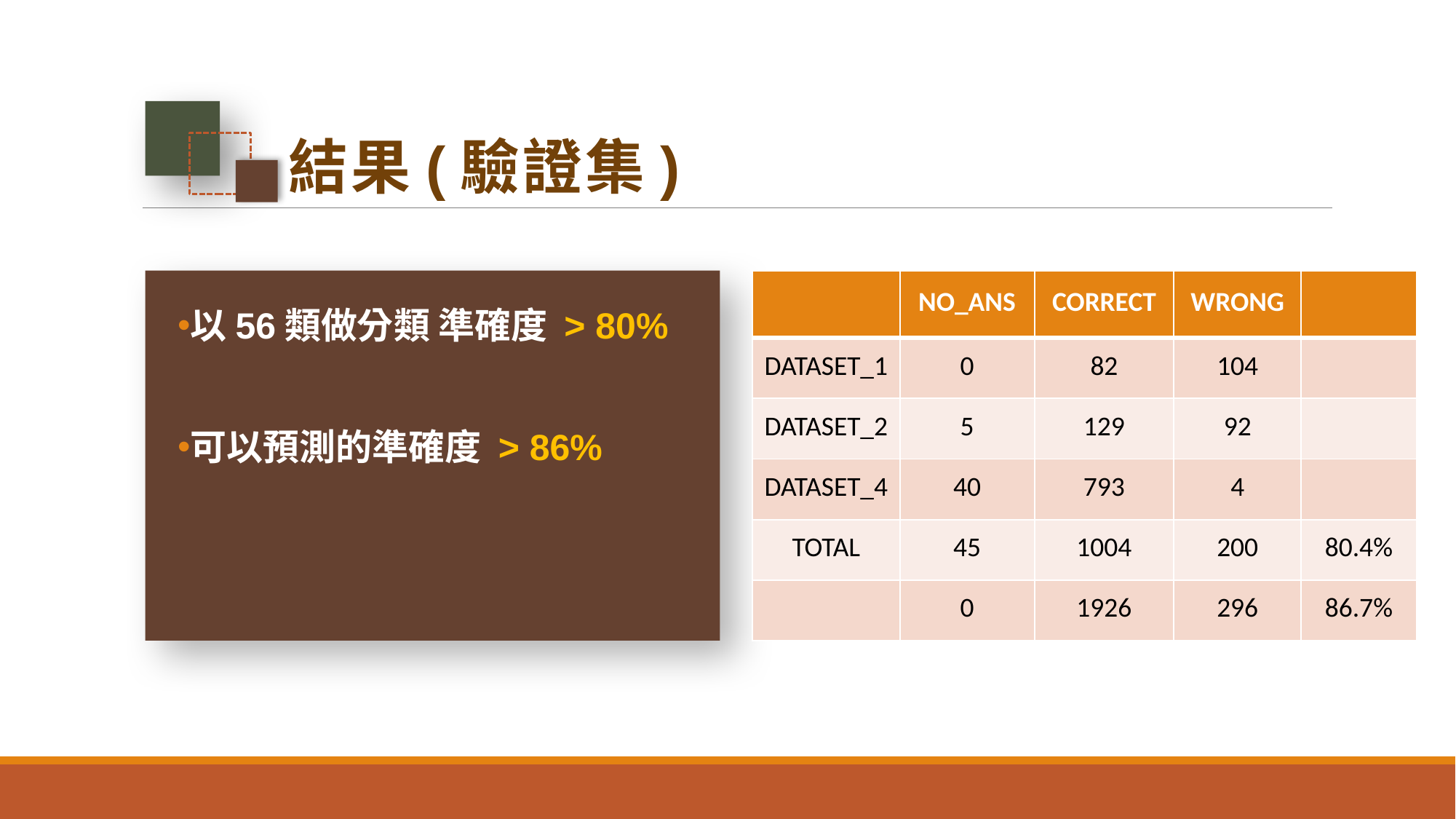

結果(驗證集)

|  | NO\_ANS | CORRECT | WRONG |  |
| --- | --- | --- | --- | --- |
| DATASET\_1 | 0 | 82 | 104 |  |
| DATASET\_2 | 5 | 129 | 92 |  |
| DATASET\_4 | 40 | 793 | 4 |  |
| TOTAL | 45 | 1004 | 200 | 80.4% |
|  | 0 | 1926 | 296 | 86.7% |
以56類做分類 準確度 > 80%

可以預測的準確度 > 86%